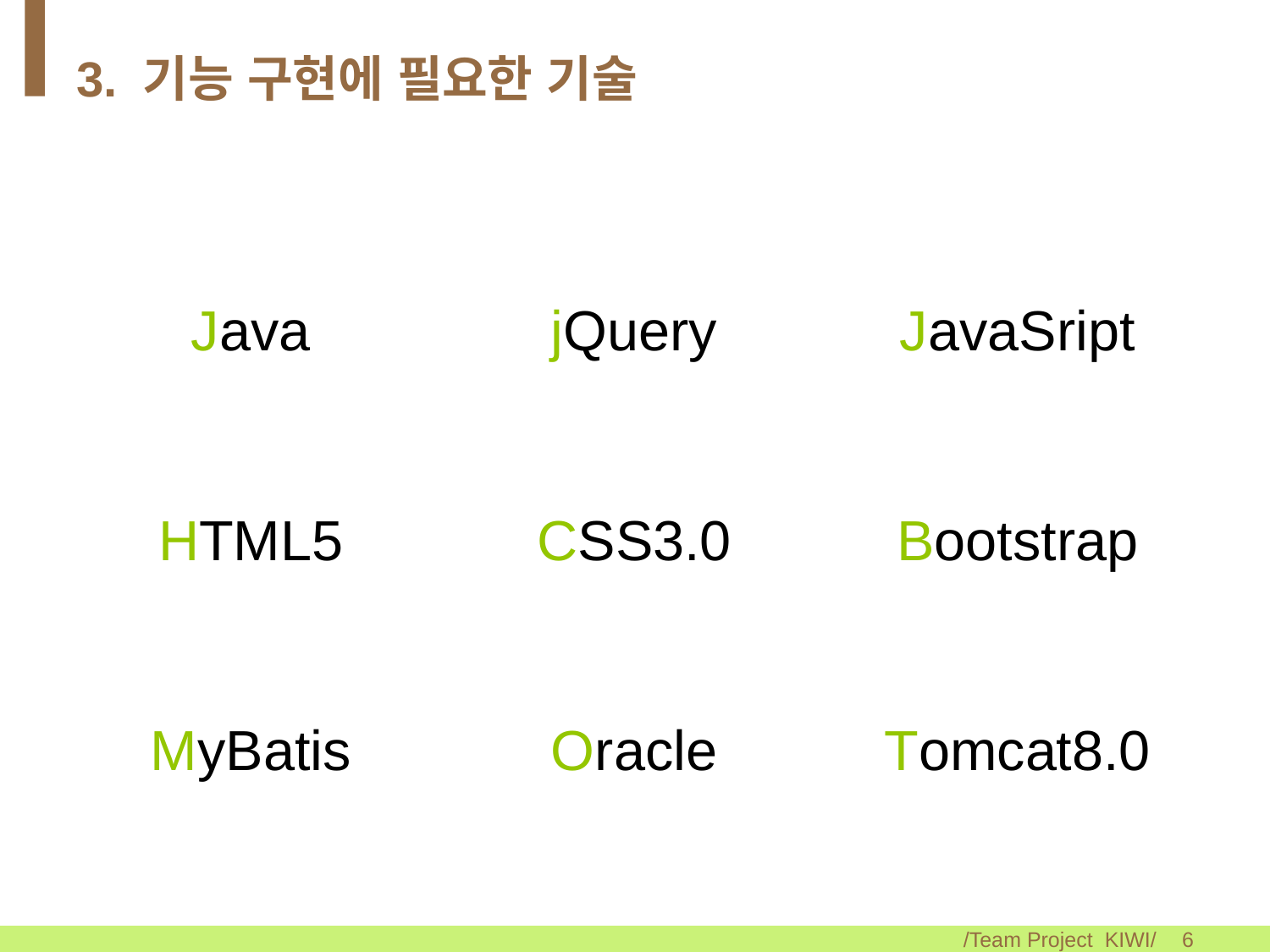

# 3. 기능 구현에 필요한 기술
| Java | jQuery | JavaSript |
| --- | --- | --- |
| HTML5 | CSS3.0 | Bootstrap |
| MyBatis | Oracle | Tomcat8.0 |
/Team Project  KIWI/
6